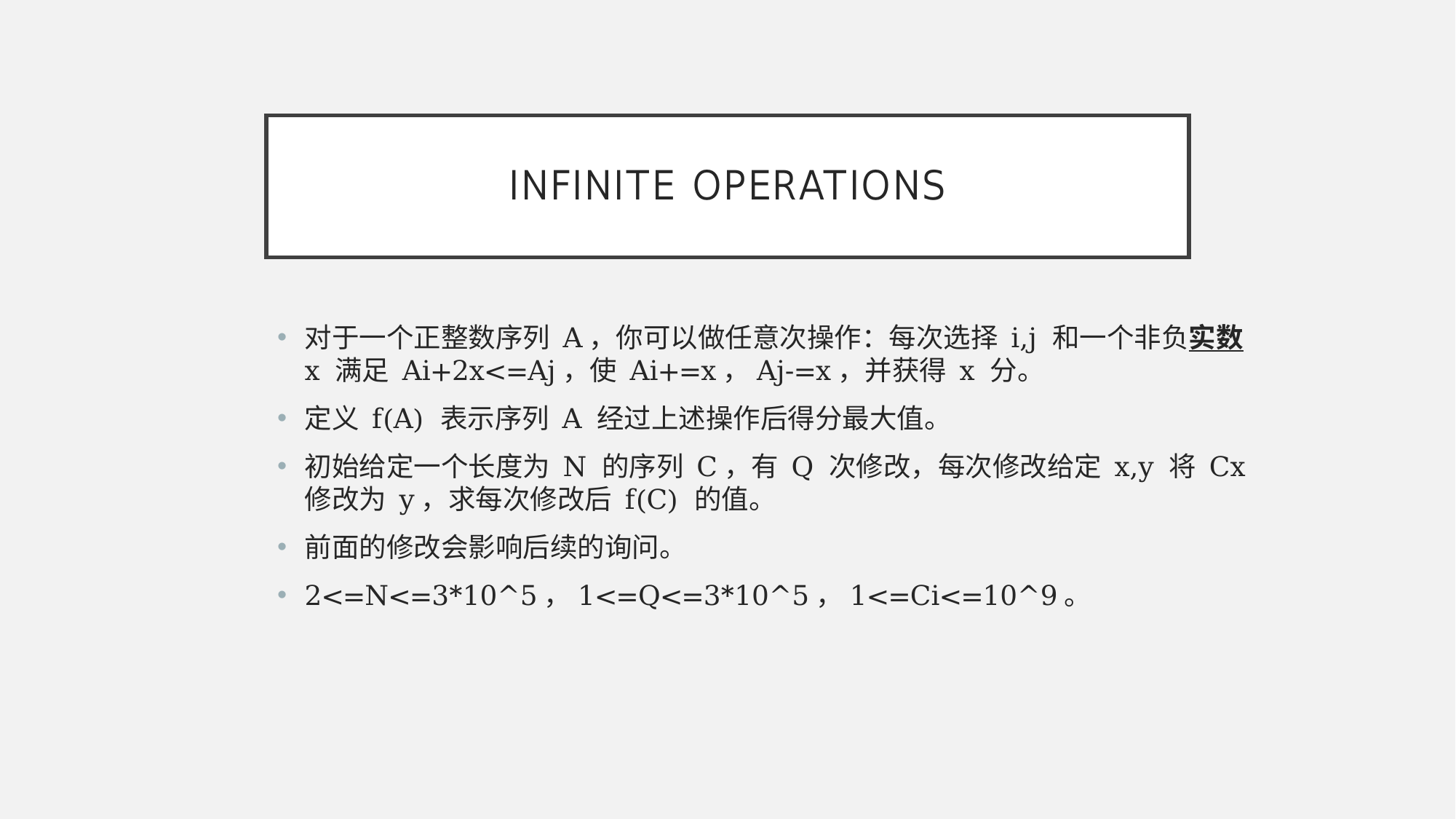

# infinite operations
对于一个正整数序列 A，你可以做任意次操作：每次选择 i,j 和一个非负实数 x 满足 Ai+2x<=Aj，使 Ai+=x，Aj-=x，并获得 x 分。
定义 f(A) 表示序列 A 经过上述操作后得分最大值。
初始给定一个长度为 N 的序列 C，有 Q 次修改，每次修改给定 x,y 将 Cx 修改为 y，求每次修改后 f(C) 的值。
前面的修改会影响后续的询问。
2<=N<=3*10^5，1<=Q<=3*10^5，1<=Ci<=10^9。